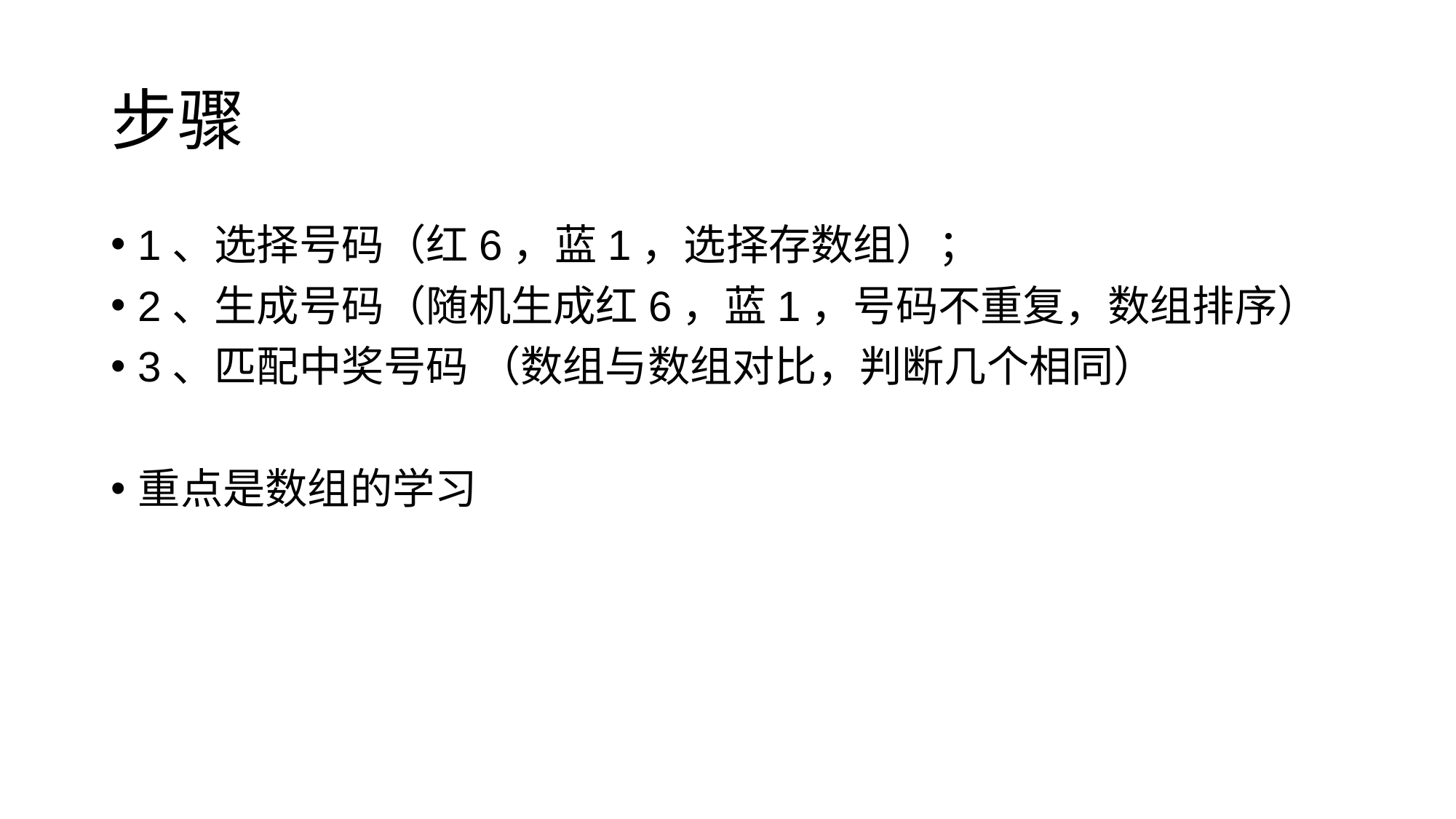

# 步骤
1、选择号码（红6，蓝1，选择存数组）；
2、生成号码（随机生成红6，蓝1，号码不重复，数组排序）
3、匹配中奖号码 （数组与数组对比，判断几个相同）

重点是数组的学习